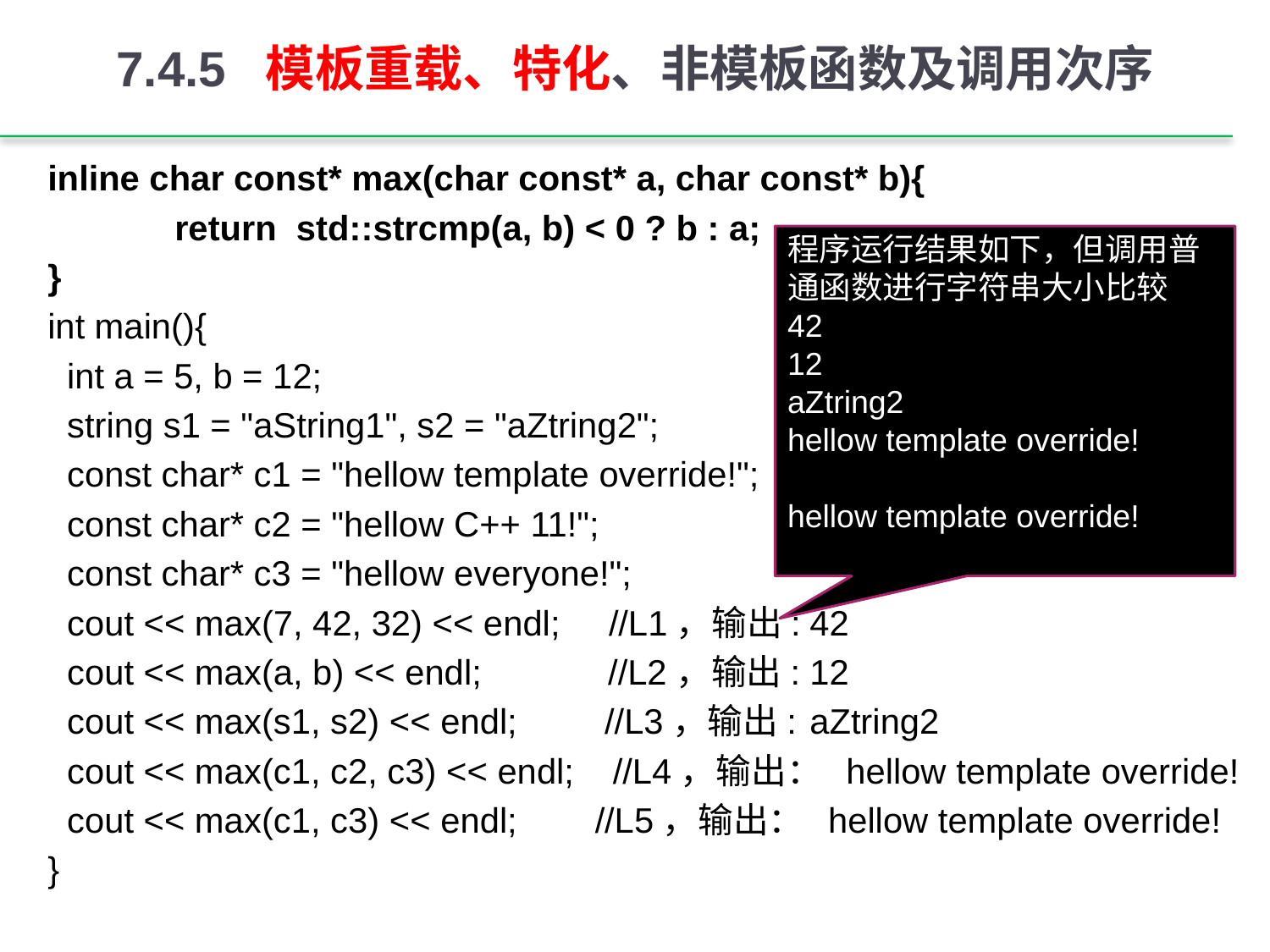

# 7.4.5  模板重载、特化、非模板函数及调用次序
inline char const* max(char const* a, char const* b){
	return  std::strcmp(a, b) < 0 ? b : a;
}
int main(){
  int a = 5, b = 12;
  string s1 = "aString1", s2 = "aZtring2";
  const char* c1 = "hellow template override!";
  const char* c2 = "hellow C++ 11!";
  const char* c3 = "hellow everyone!";
  cout << max(7, 42, 32) << endl;     //L1，输出:	42
  cout << max(a, b) << endl;             //L2，输出:	12
  cout << max(s1, s2) << endl;         //L3，输出:	aZtring2
  cout << max(c1, c2, c3) << endl;    //L4，输出：  hellow template override!
  cout << max(c1, c3) << endl;        //L5，输出：  hellow template override!
}

程序运行结果如下，但调用普通函数进行字符串大小比较
42
12
aZtring2
hellow template override!
hellow template override!